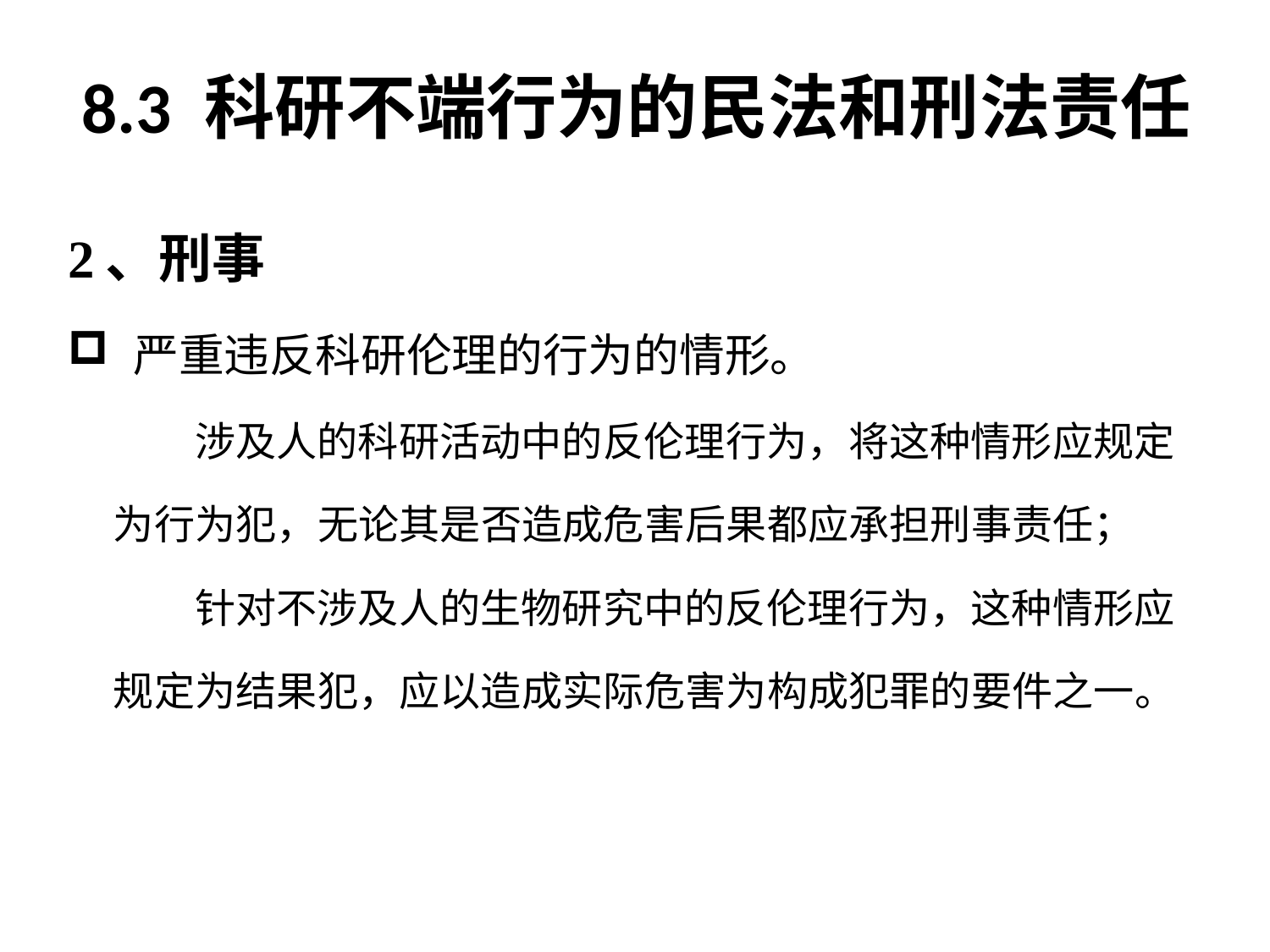

# 8.3 科研不端行为的民法和刑法责任
2、刑事
 严重违反科研伦理的行为的情形。
             涉及人的科研活动中的反伦理行为，将这种情形应规定为行为犯，无论其是否造成危害后果都应承担刑事责任；
             针对不涉及人的生物研究中的反伦理行为，这种情形应规定为结果犯，应以造成实际危害为构成犯罪的要件之一。